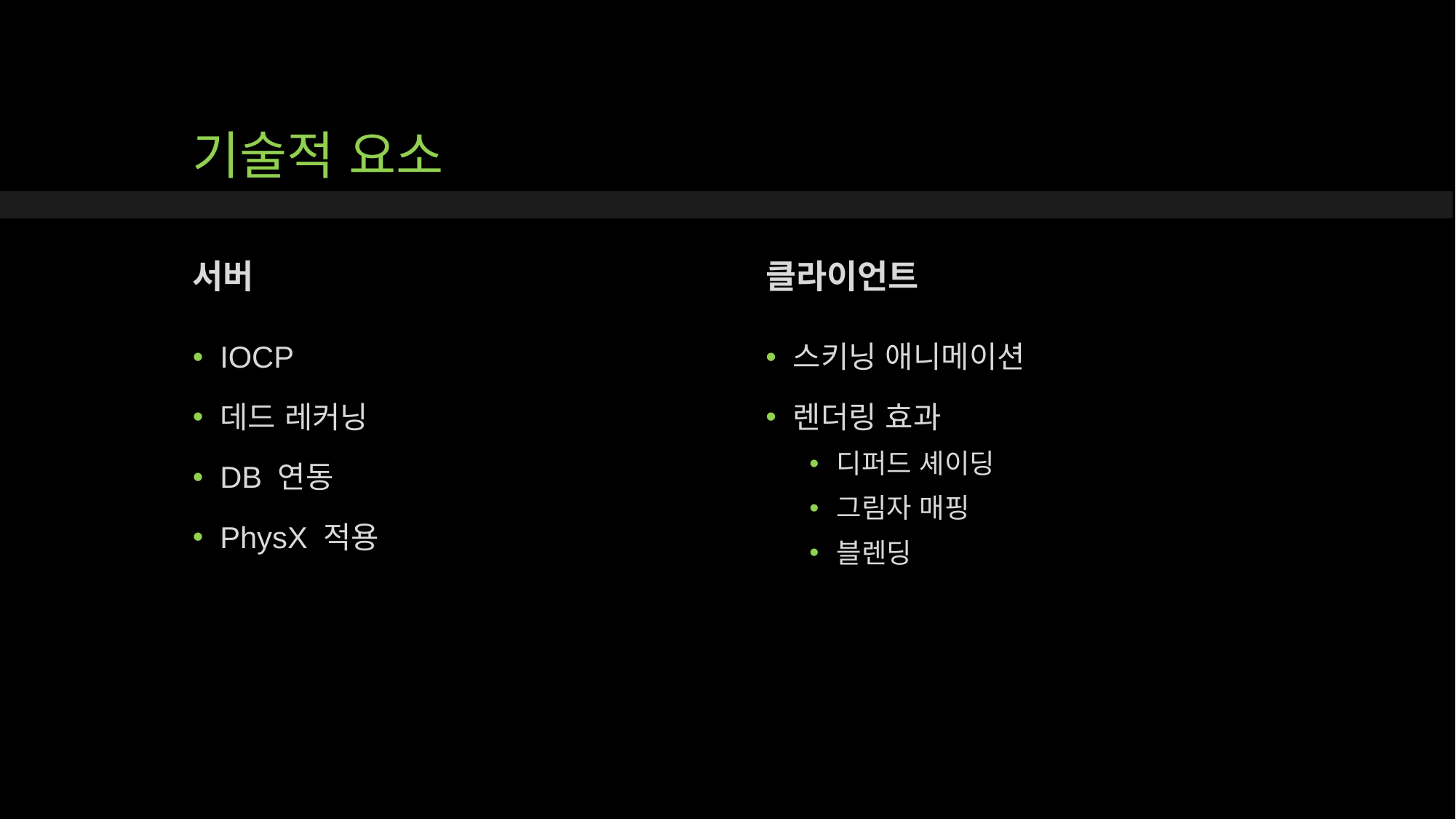

# 기술적 요소
서버
클라이언트
IOCP
데드 레커닝
DB 연동
PhysX 적용

스키닝 애니메이션
렌더링 효과
디퍼드 셰이딩
그림자 매핑
블렌딩